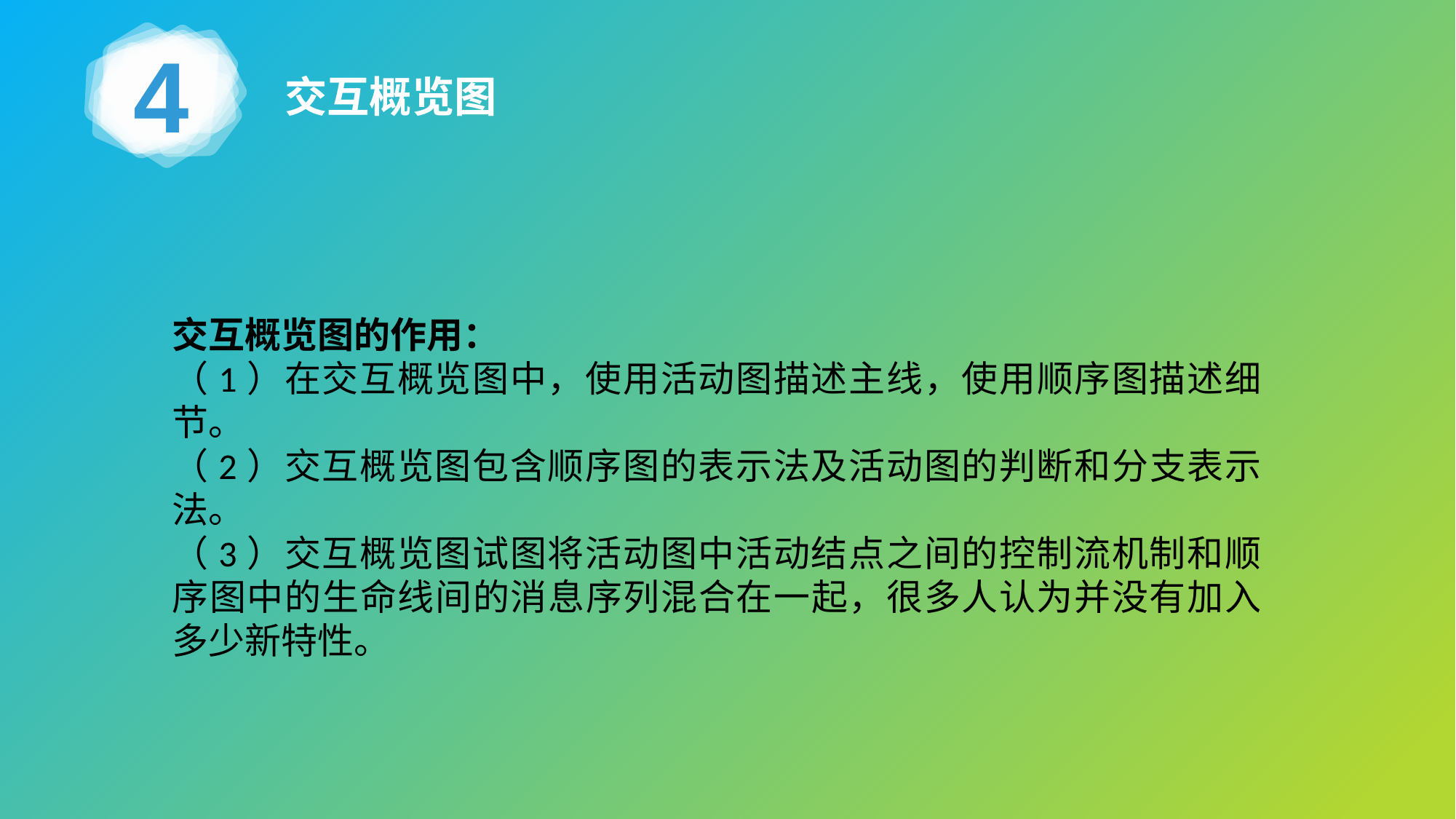

4

交互概览图
交互概览图的作用：
（1）在交互概览图中，使用活动图描述主线，使用顺序图描述细节。
（2）交互概览图包含顺序图的表示法及活动图的判断和分支表示法。
（3）交互概览图试图将活动图中活动结点之间的控制流机制和顺序图中的生命线间的消息序列混合在一起，很多人认为并没有加入多少新特性。